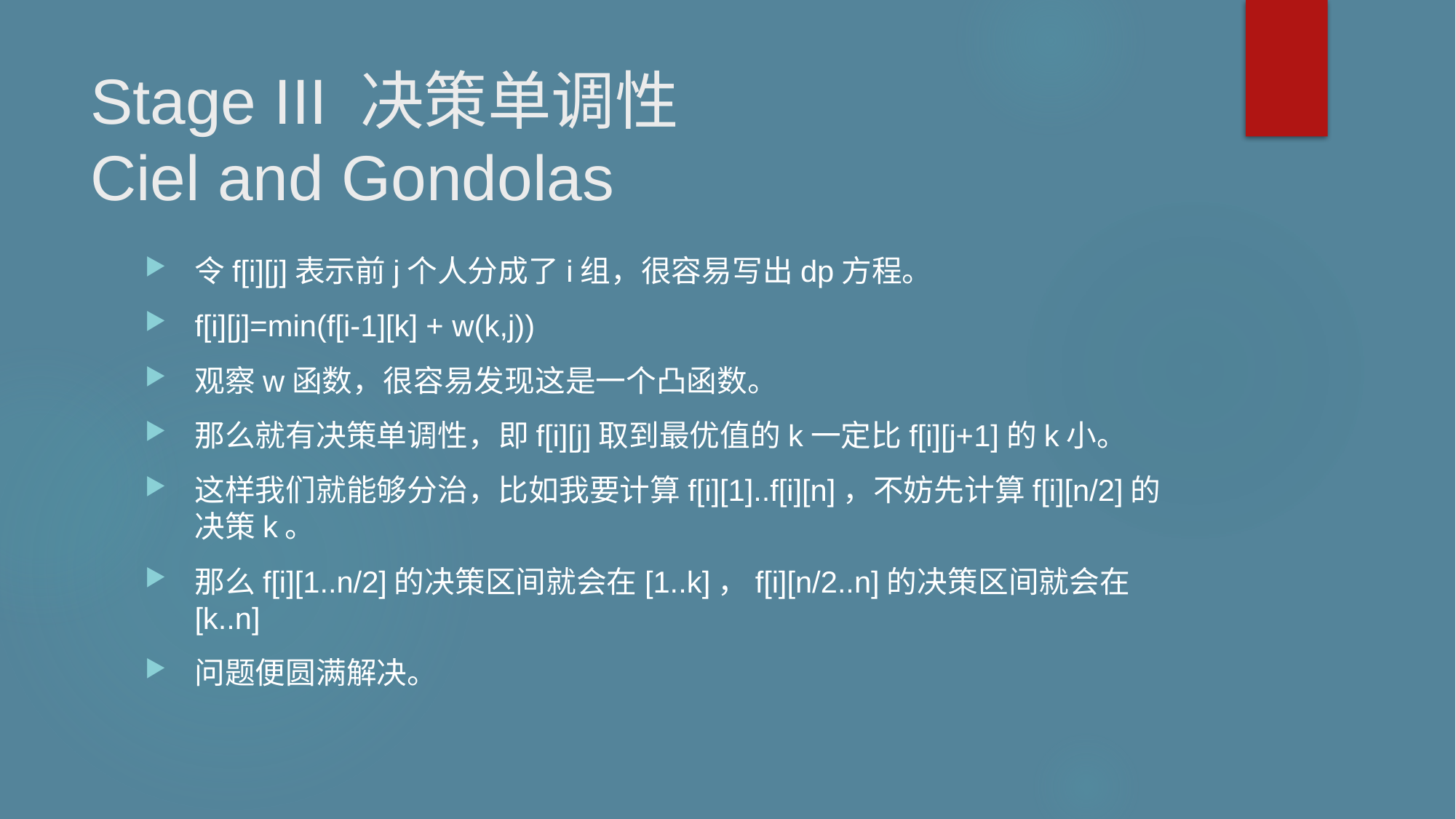

# Stage III 决策单调性 Ciel and Gondolas
令f[i][j]表示前j个人分成了i组，很容易写出dp方程。
f[i][j]=min(f[i-1][k] + w(k,j))
观察w函数，很容易发现这是一个凸函数。
那么就有决策单调性，即f[i][j]取到最优值的k一定比f[i][j+1]的k小。
这样我们就能够分治，比如我要计算f[i][1]..f[i][n]，不妨先计算f[i][n/2]的决策k。
那么f[i][1..n/2]的决策区间就会在[1..k]，f[i][n/2..n]的决策区间就会在[k..n]
问题便圆满解决。